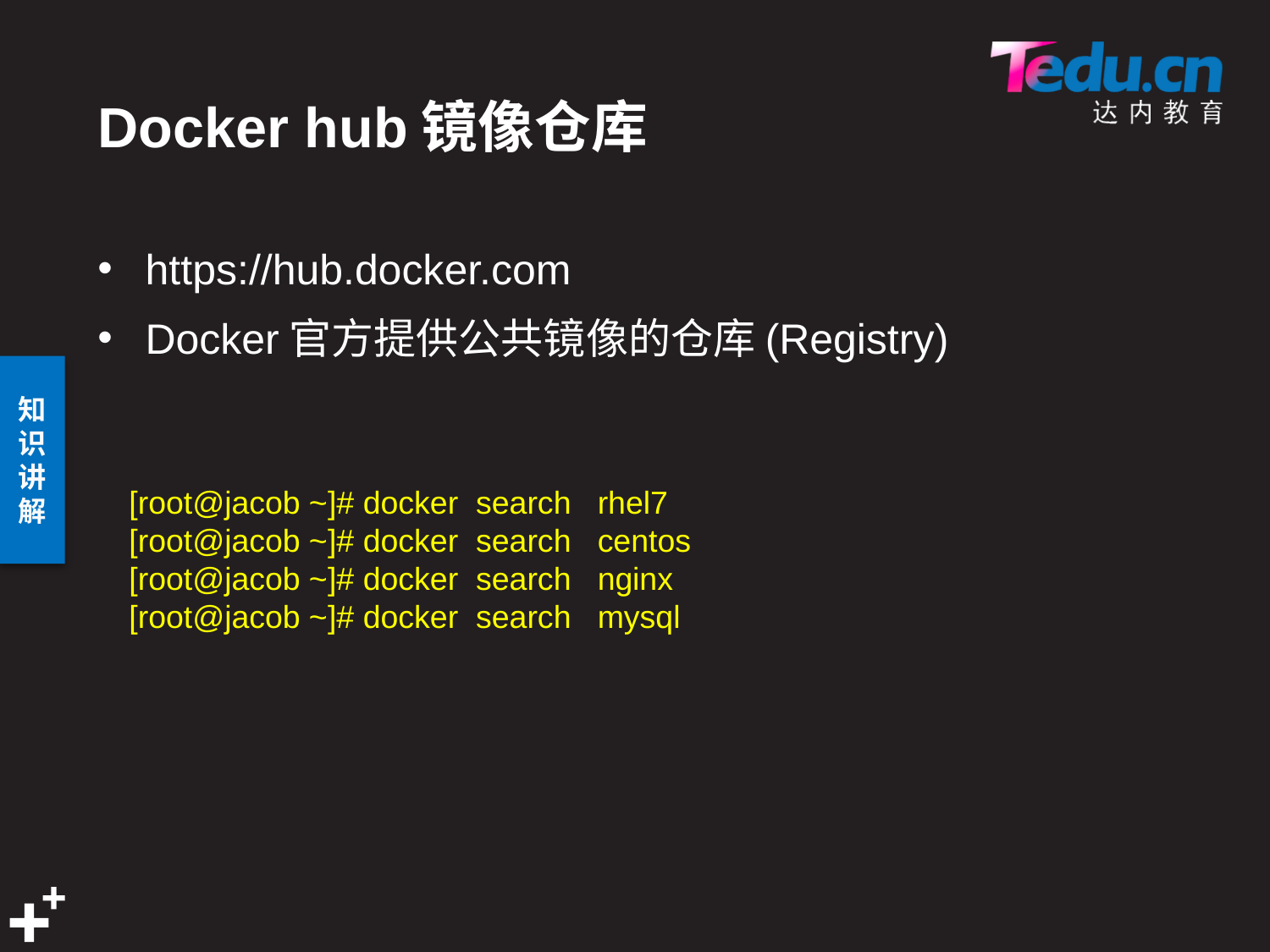

# Docker hub镜像仓库
https://hub.docker.com
Docker官方提供公共镜像的仓库(Registry)
[root@jacob ~]# docker  search   rhel7
[root@jacob ~]# docker  search   centos
[root@jacob ~]# docker  search   nginx
[root@jacob ~]# docker  search   mysql